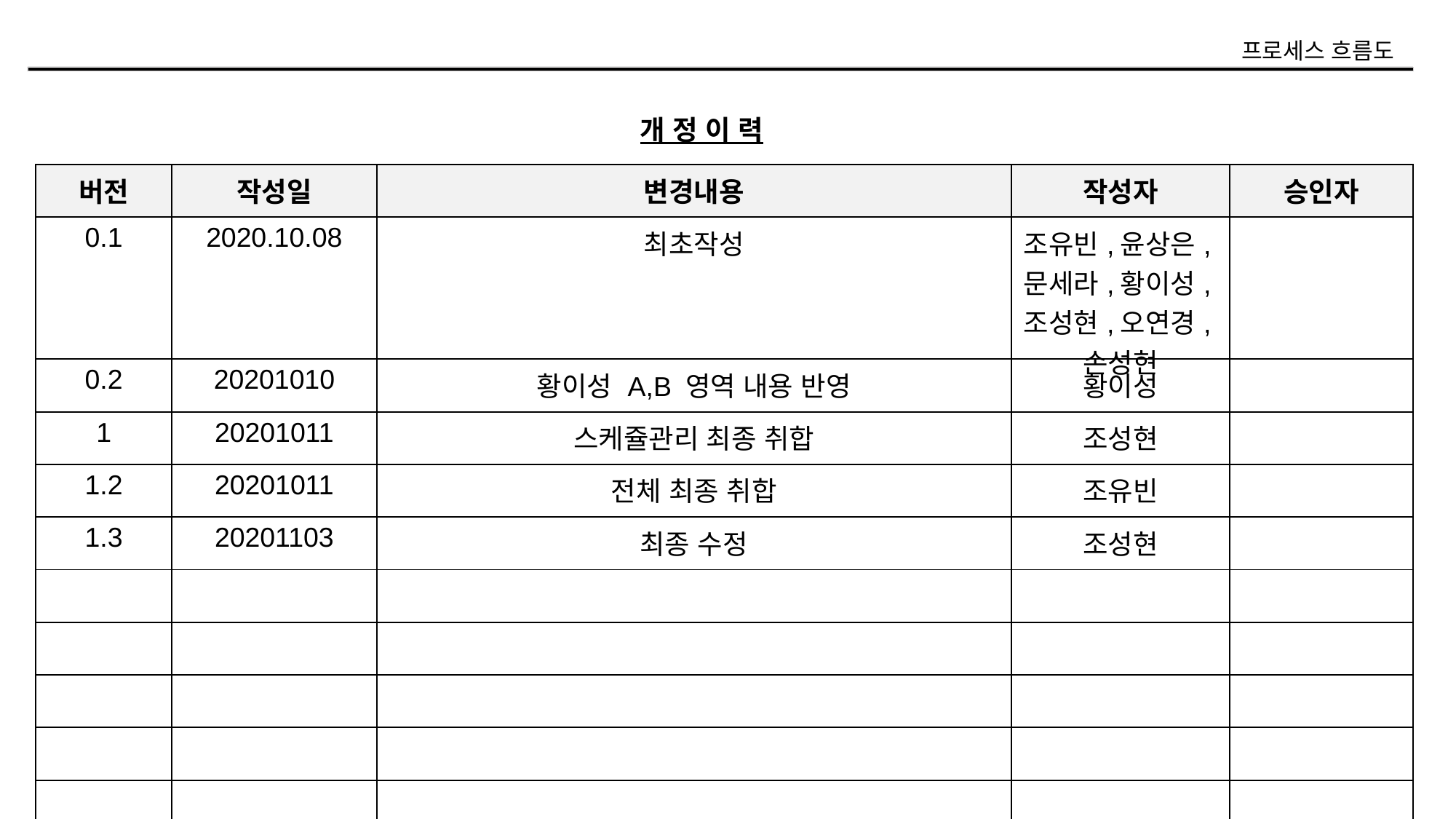

프로세스 흐름도

개 정 이 력
| 버전 | 작성일 | 변경내용 | 작성자 | 승인자 |
| --- | --- | --- | --- | --- |
| 0.1 | 2020.10.08 | 최초작성 | 조유빈,윤상은,문세라,황이성,조성현,오연경,손성현 |  |
| 0.2 | 20201010 | 황이성 A,B 영역 내용 반영 | 황이성 |  |
| 1 | 20201011 | 스케쥴관리 최종 취합 | 조성현 |  |
| 1.2 | 20201011 | 전체 최종 취합 | 조유빈 |  |
| 1.3 | 20201103 | 최종 수정 | 조성현 |  |
|  |  |  |  |  |
|  |  |  |  |  |
|  |  |  |  |  |
|  |  |  |  |  |
|  |  |  |  |  |
|  |  |  |  |  |